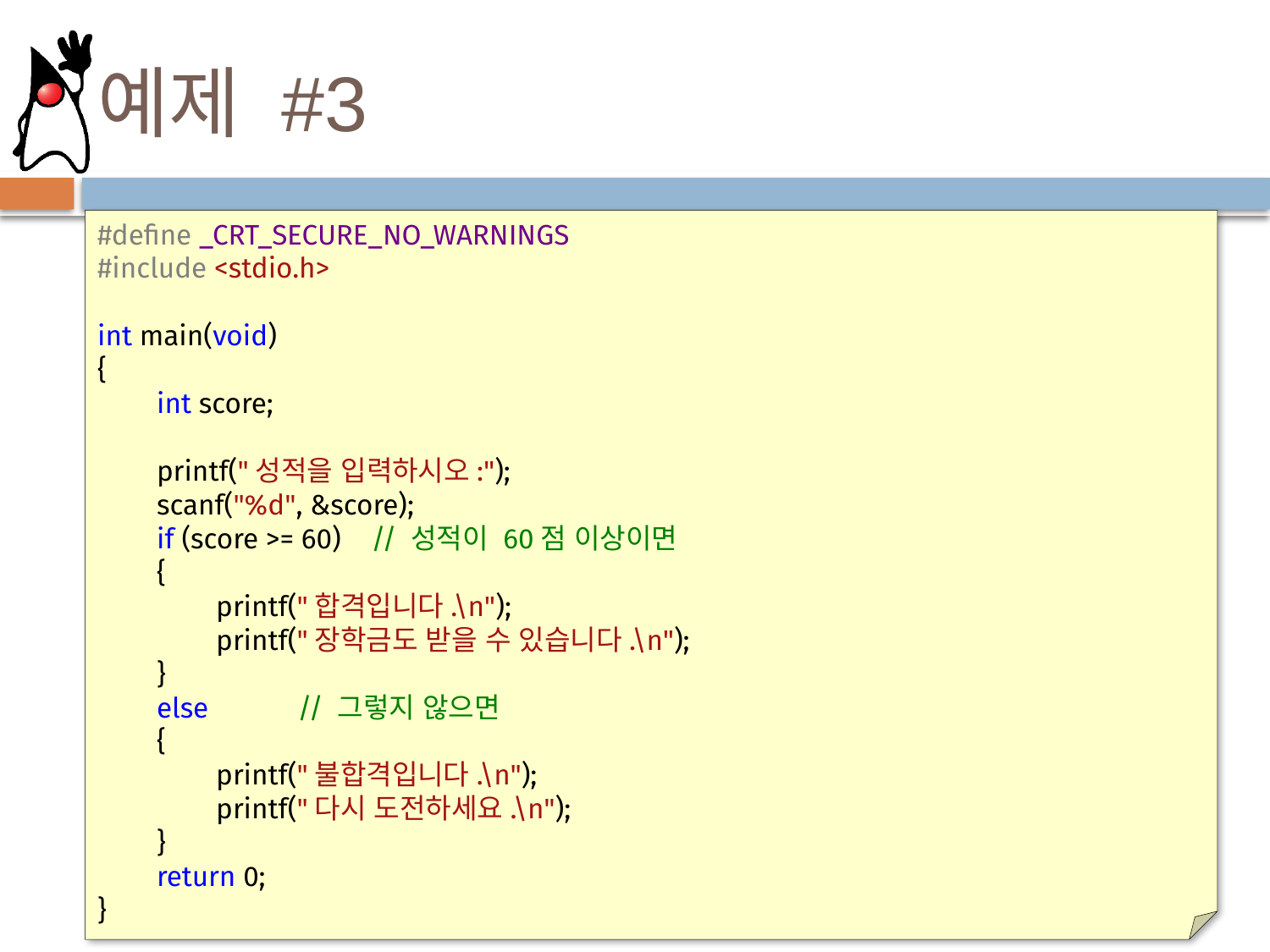

# 예제 #3
#define _CRT_SECURE_NO_WARNINGS
#include <stdio.h>

int main(void)
{
        int score;

        printf("성적을 입력하시오:");
        scanf("%d", &score);
        if (score >= 60)    // 성적이 60점 이상이면
        {
                printf("합격입니다.\n");
                printf("장학금도 받을 수 있습니다.\n");
        }
        else            // 그렇지 않으면
        {
                printf("불합격입니다.\n");
                printf("다시 도전하세요.\n");
        }
        return 0;
}